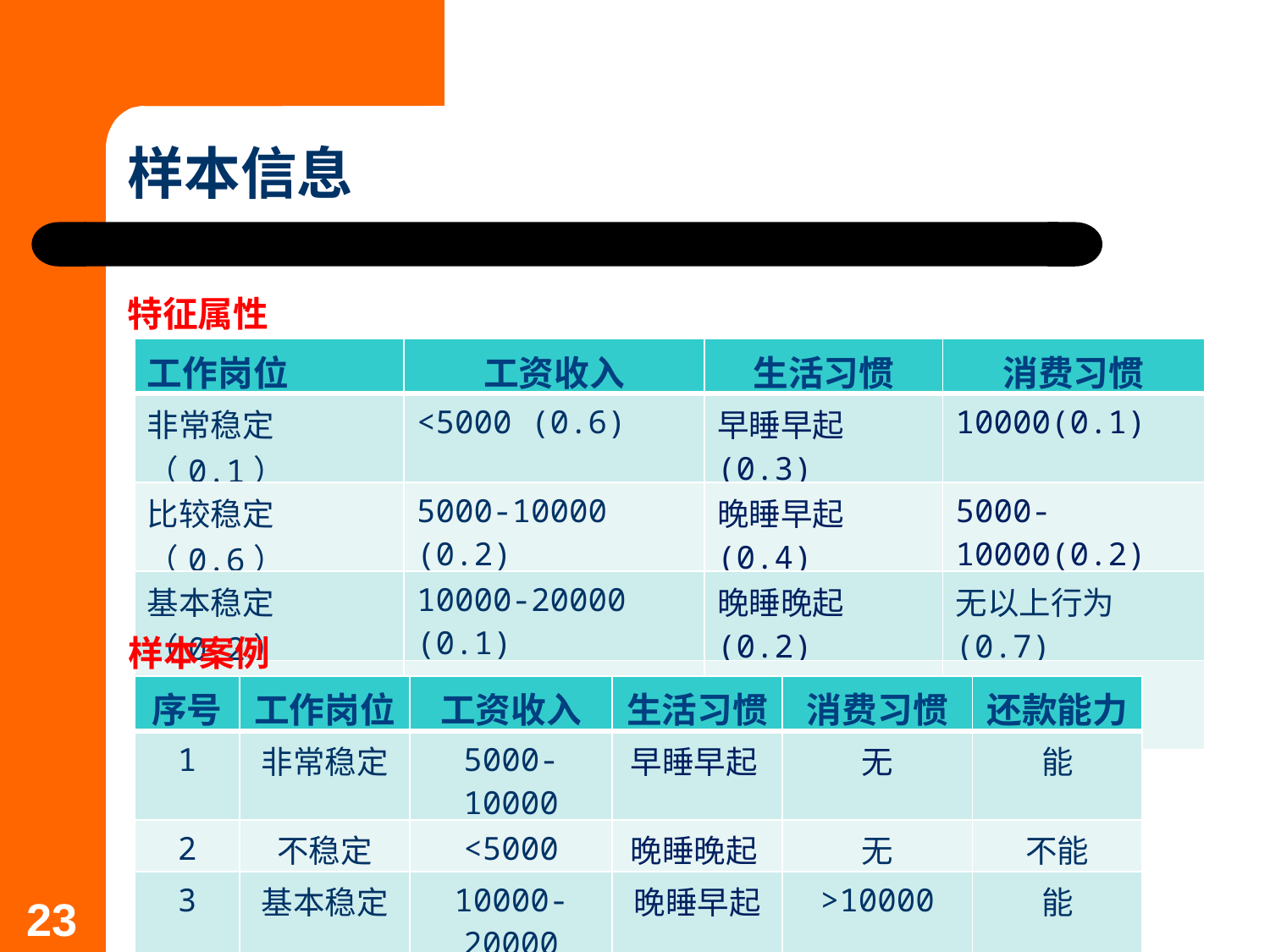

# 样本信息
特征属性
| 工作岗位 | 工资收入 | 生活习惯 | 消费习惯 |
| --- | --- | --- | --- |
| 非常稳定（0.1） | <5000 (0.6) | 早睡早起 (0.3) | 10000(0.1) |
| 比较稳定（0.6） | 5000-10000 (0.2) | 晚睡早起 (0.4) | 5000-10000(0.2) |
| 基本稳定（0.2） | 10000-20000 (0.1) | 晚睡晚起 (0.2) | 无以上行为(0.7) |
| 不稳定（0.1） | >20000 (0.1) | 早睡晚起 (0.1) |  |
样本案例
| 序号 | 工作岗位 | 工资收入 | 生活习惯 | 消费习惯 | 还款能力 |
| --- | --- | --- | --- | --- | --- |
| 1 | 非常稳定 | 5000-10000 | 早睡早起 | 无 | 能 |
| 2 | 不稳定 | <5000 | 晚睡晚起 | 无 | 不能 |
| 3 | 基本稳定 | 10000-20000 | 晚睡早起 | >10000 | 能 |
| 4 | 比较稳定 | >20000 | 早睡早起 | 5000-10000 | 能 |
23